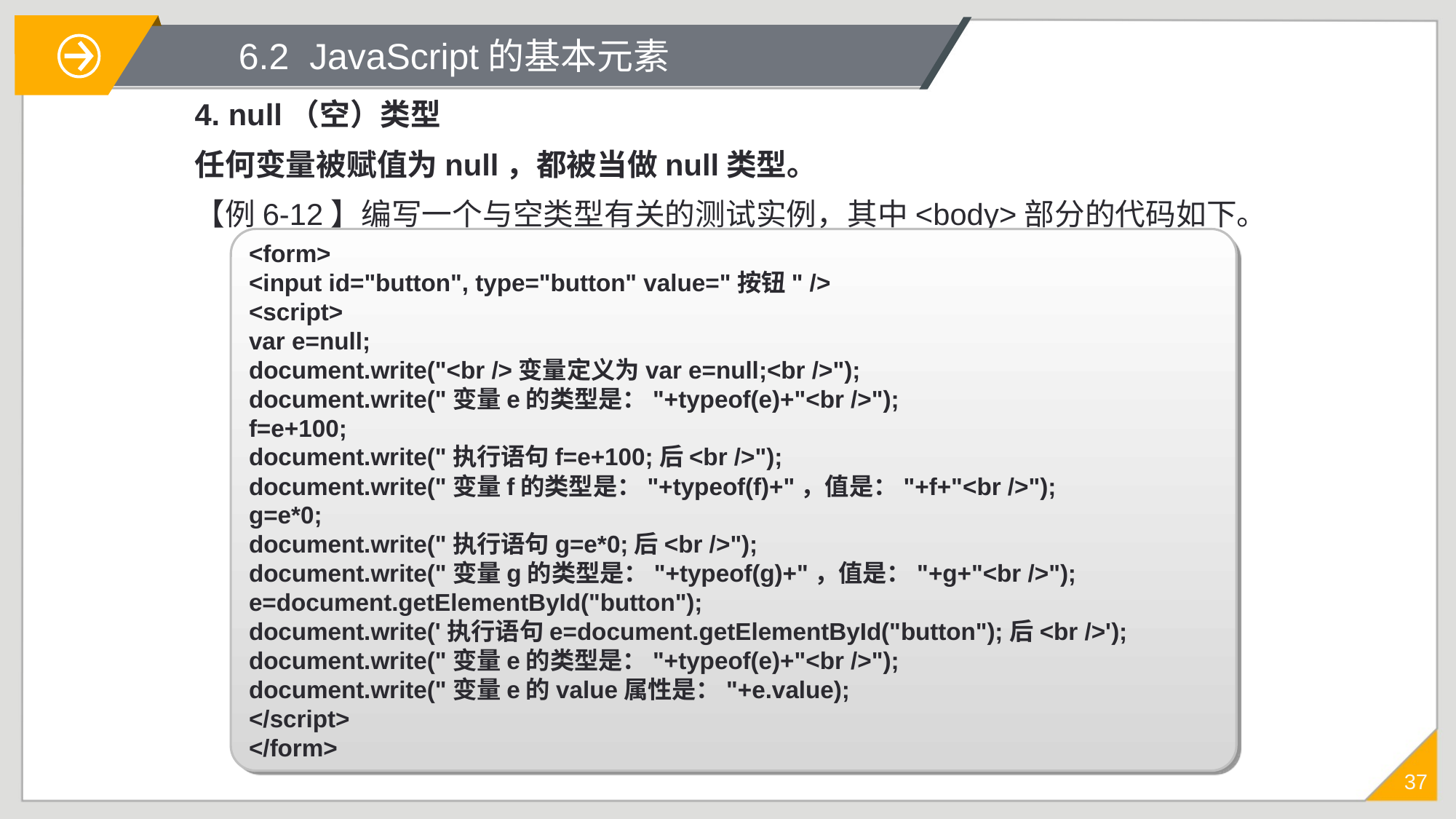

# 6.2  JavaScript的基本元素
4. null（空）类型
任何变量被赋值为null，都被当做null类型。
【例6-12】编写一个与空类型有关的测试实例，其中<body>部分的代码如下。
<form>
<input id="button", type="button" value="按钮" />
<script>
var e=null;
document.write("<br />变量定义为var e=null;<br />");
document.write("变量e的类型是："+typeof(e)+"<br />");
f=e+100;
document.write("执行语句f=e+100;后<br />");
document.write("变量f的类型是："+typeof(f)+"，值是："+f+"<br />");
g=e*0;
document.write("执行语句g=e*0;后<br />");
document.write("变量g的类型是："+typeof(g)+"，值是："+g+"<br />");
e=document.getElementById("button");
document.write('执行语句e=document.getElementById("button");后<br />');
document.write("变量e的类型是："+typeof(e)+"<br />");
document.write("变量e的value属性是："+e.value);
</script>
</form>